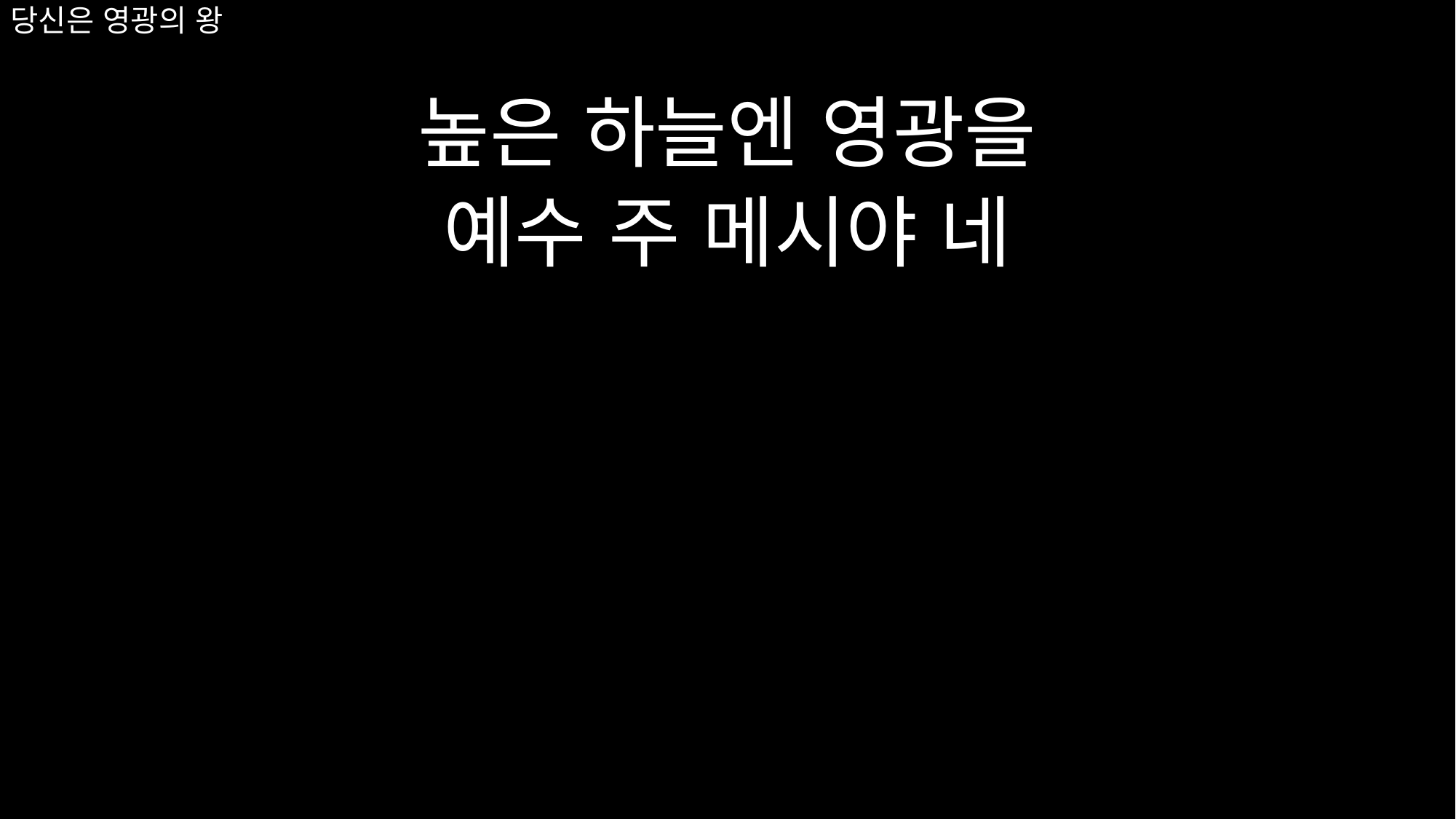

# 당신은 영광의 왕
높은 하늘엔 영광을
예수 주 메시야 네